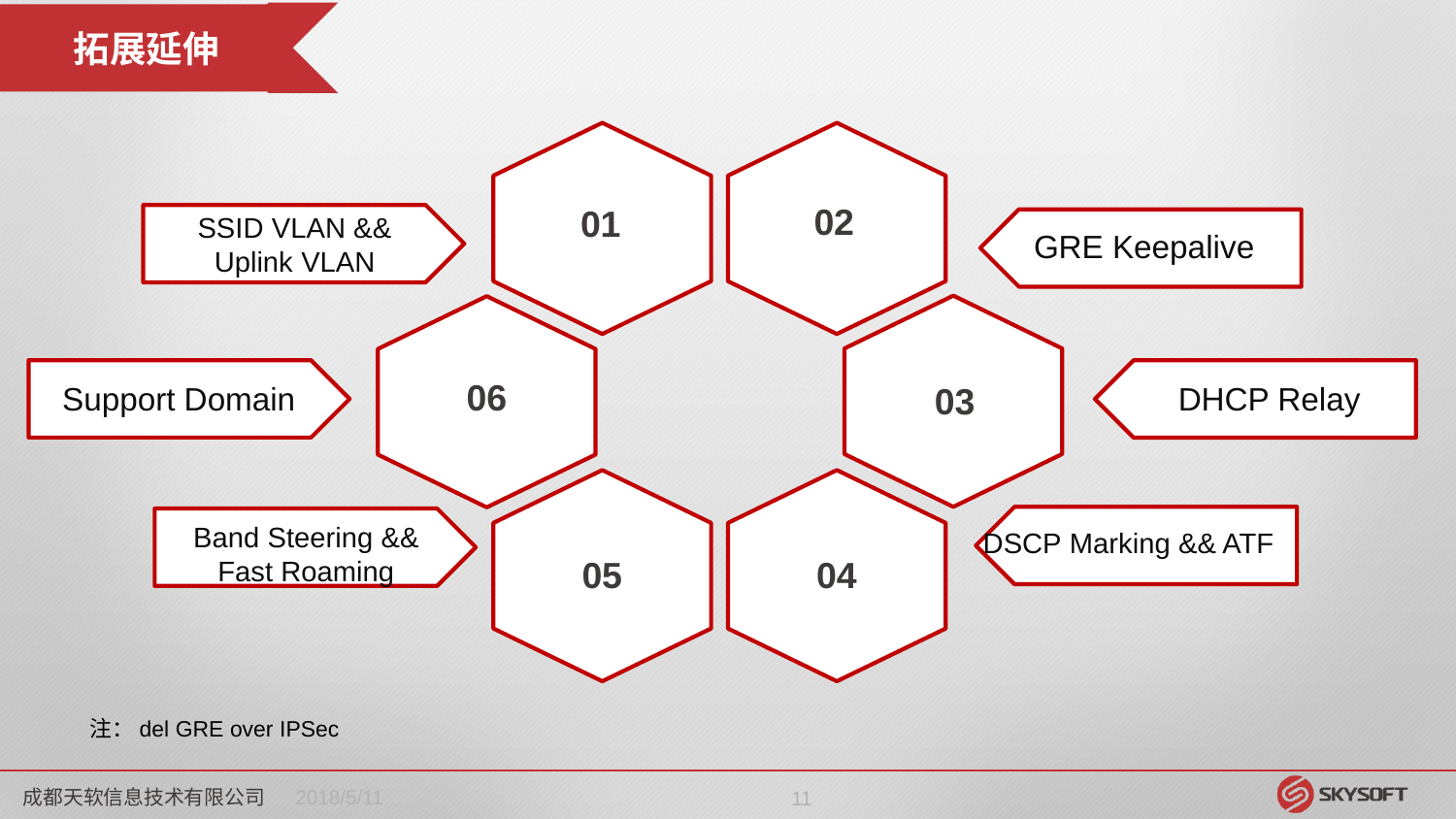

拓展延伸

02
01
SSID VLAN && Uplink VLAN

GRE Keepalive

06
03
Support Domain
DHCP Relay

Band Steering && Fast Roaming
DSCP Marking && ATF
05
04
注：del GRE over IPSec
成都天软信息技术有限公司
2018/5/11
11